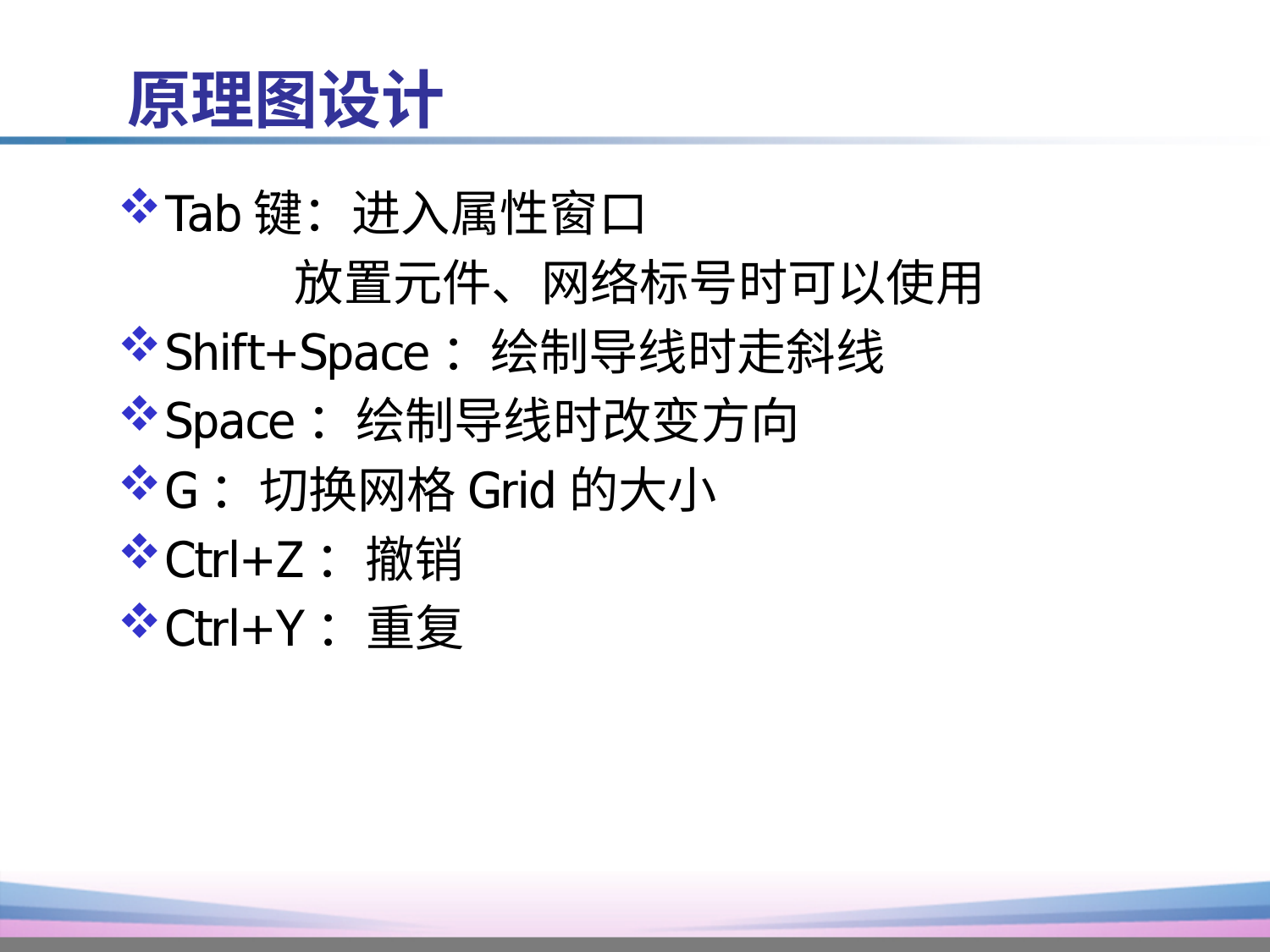

# 原理图设计
Tab键：进入属性窗口
               放置元件、网络标号时可以使用
Shift+Space：绘制导线时走斜线
Space：绘制导线时改变方向
G：切换网格Grid的大小
Ctrl+Z：撤销
Ctrl+Y：重复